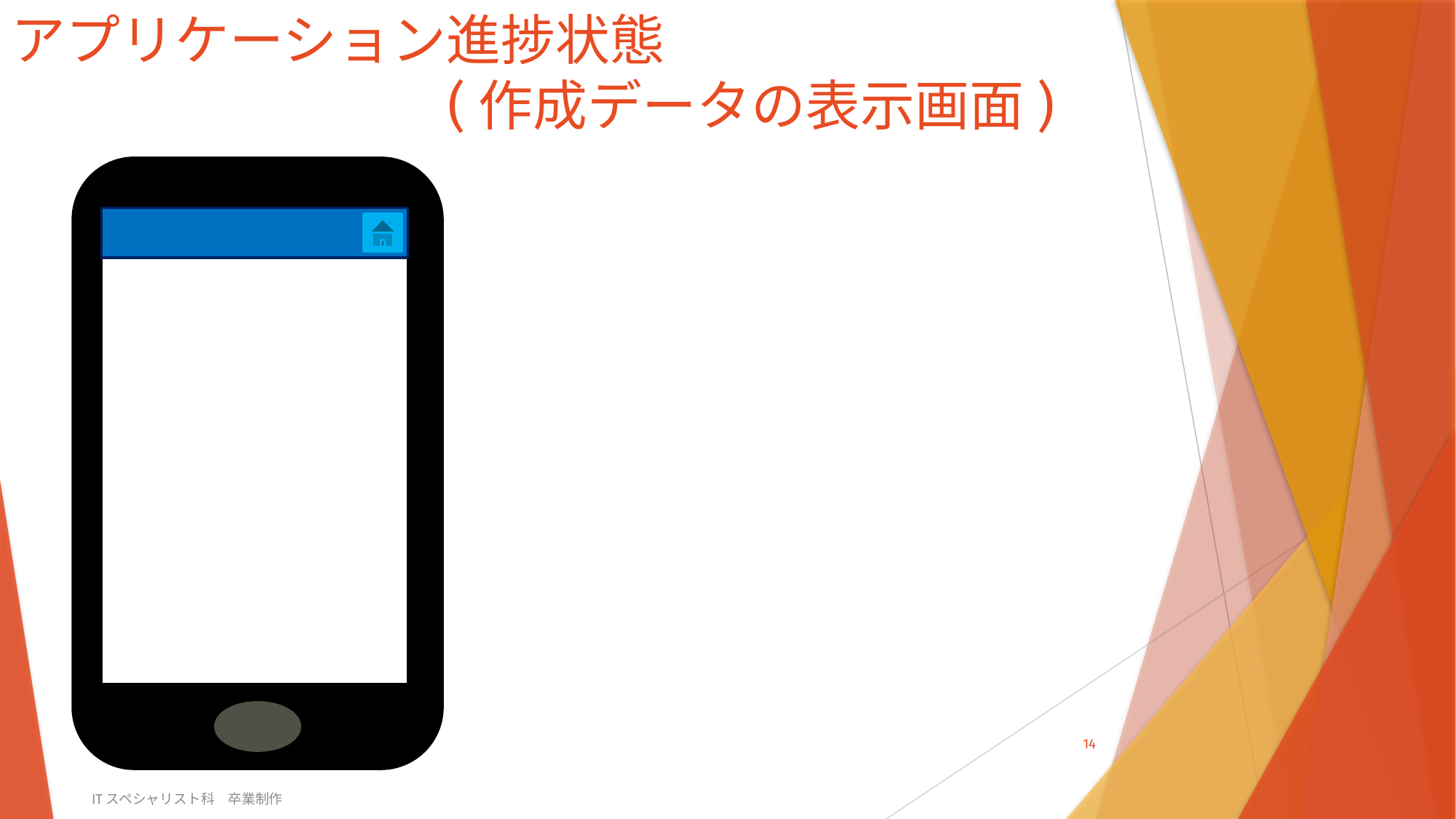

# アプリケーション進捗状態 (作成データの表示画面)

14
ITスペシャリスト科　卒業制作